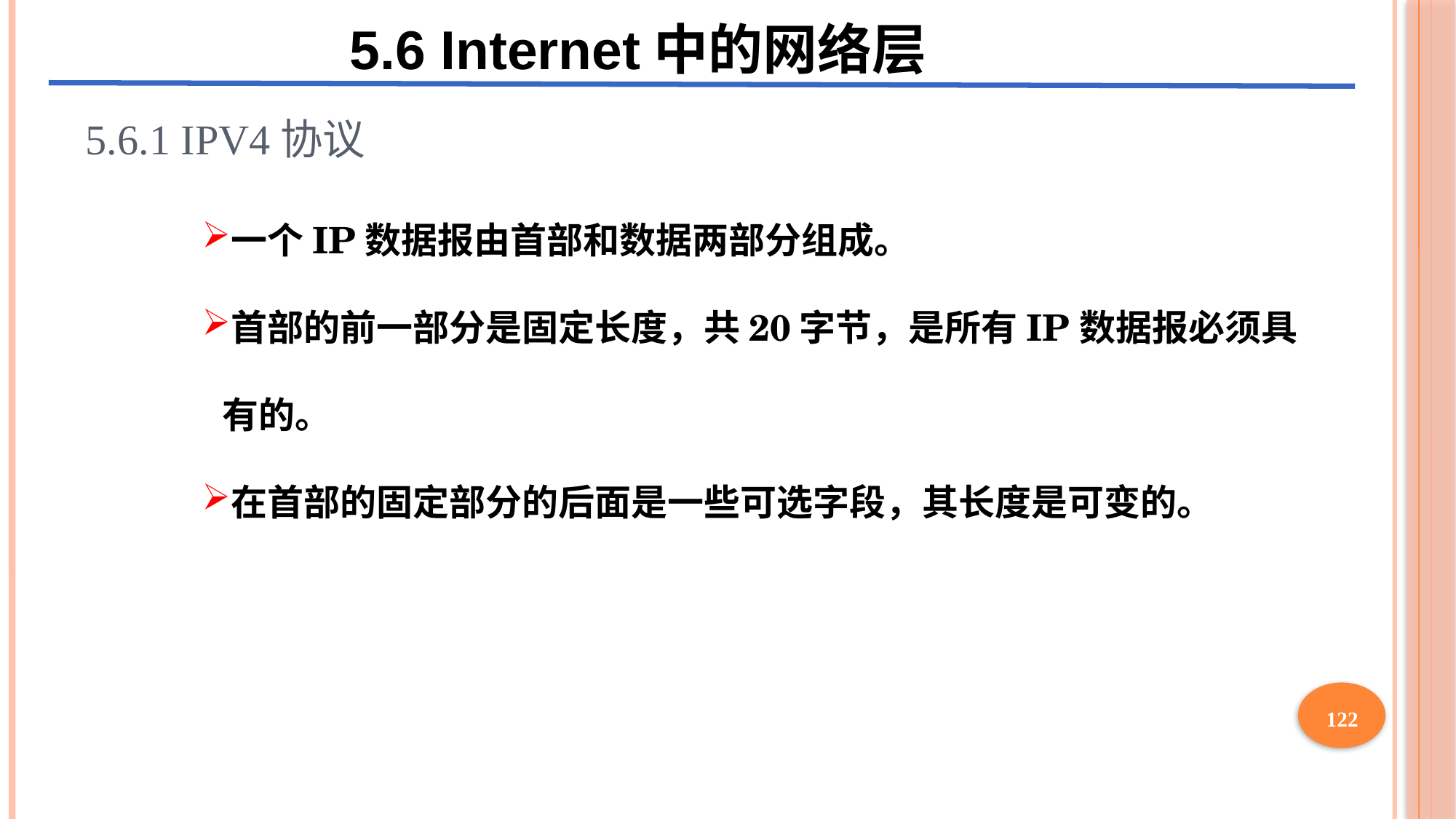

5.6 Internet中的网络层
# 5.6.1 IPv4协议
一个IP数据报由首部和数据两部分组成。
首部的前一部分是固定长度，共20字节，是所有IP数据报必须具有的。
在首部的固定部分的后面是一些可选字段，其长度是可变的。
122